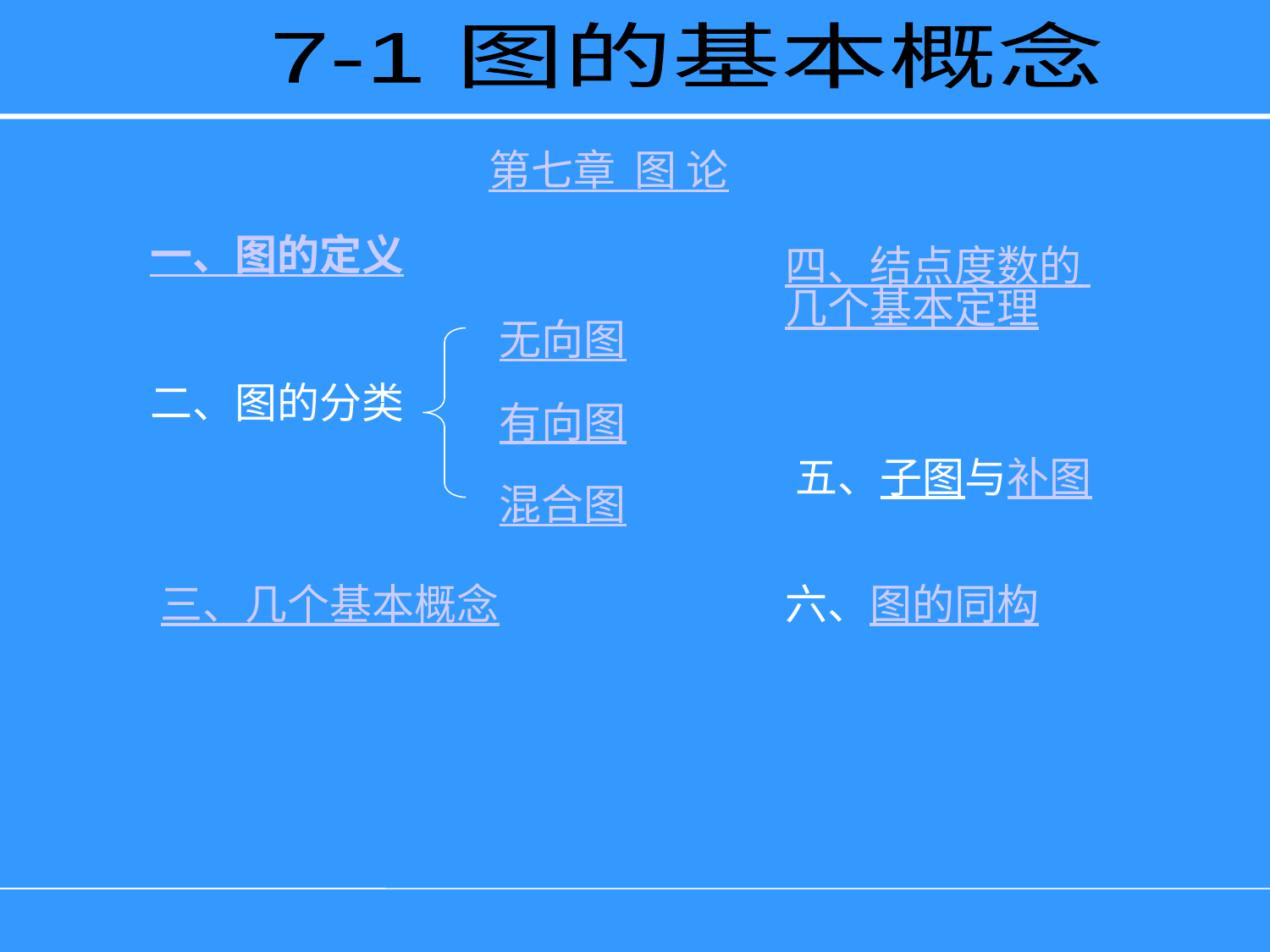

7-1 图的基本概念

第七章  图 论
一、图的定义
四、结点度数的 几个基本定理
无向图
有向图
混合图

二、图的分类
五、子图与补图
三、几个基本概念
六、图的同构